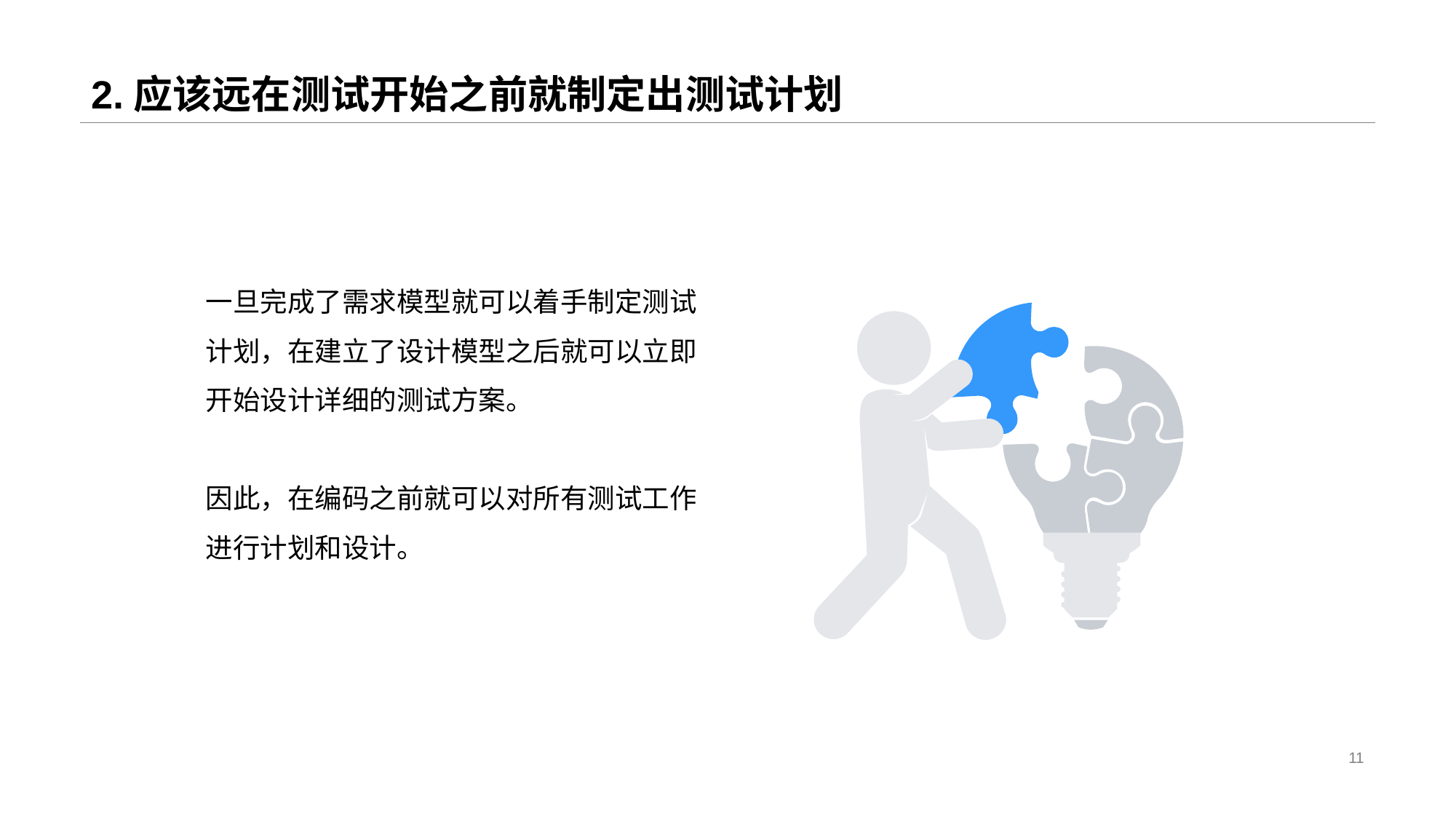

# 2.应该远在测试开始之前就制定出测试计划

一旦完成了需求模型就可以着手制定测试计划，在建立了设计模型之后就可以立即开始设计详细的测试方案。

因此，在编码之前就可以对所有测试工作进行计划和设计。

11